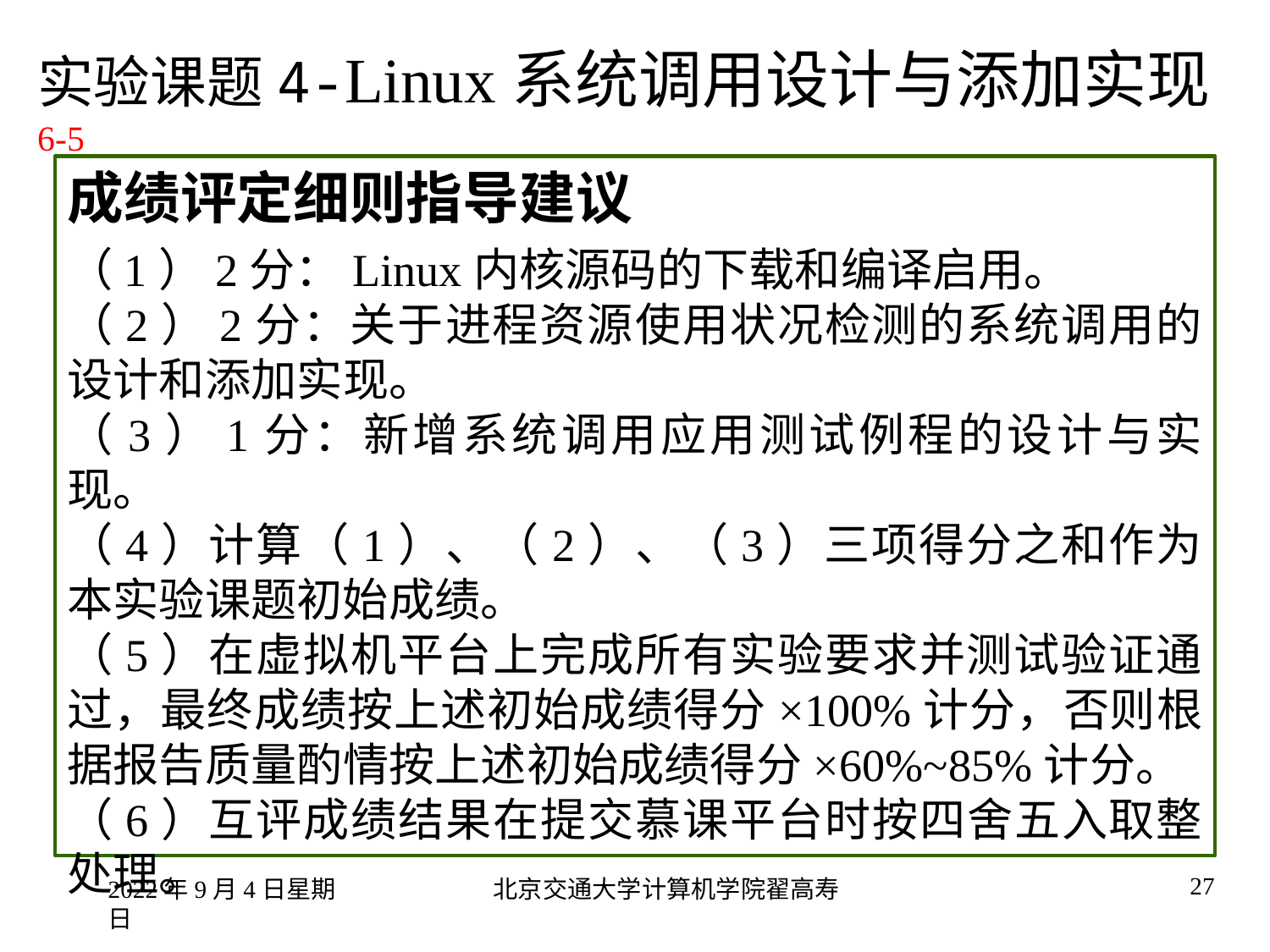

# 实验课题4-Linux系统调用设计与添加实现6-5
成绩评定细则指导建议
（1）2分：Linux内核源码的下载和编译启用。
（2）2分：关于进程资源使用状况检测的系统调用的设计和添加实现。
（3）1分：新增系统调用应用测试例程的设计与实现。
（4）计算（1）、（2）、（3）三项得分之和作为本实验课题初始成绩。
（5）在虚拟机平台上完成所有实验要求并测试验证通过，最终成绩按上述初始成绩得分×100%计分，否则根据报告质量酌情按上述初始成绩得分×60%~85%计分。
（6）互评成绩结果在提交慕课平台时按四舍五入取整处理。
2022年9月4日星期日
北京交通大学计算机学院翟高寿
27